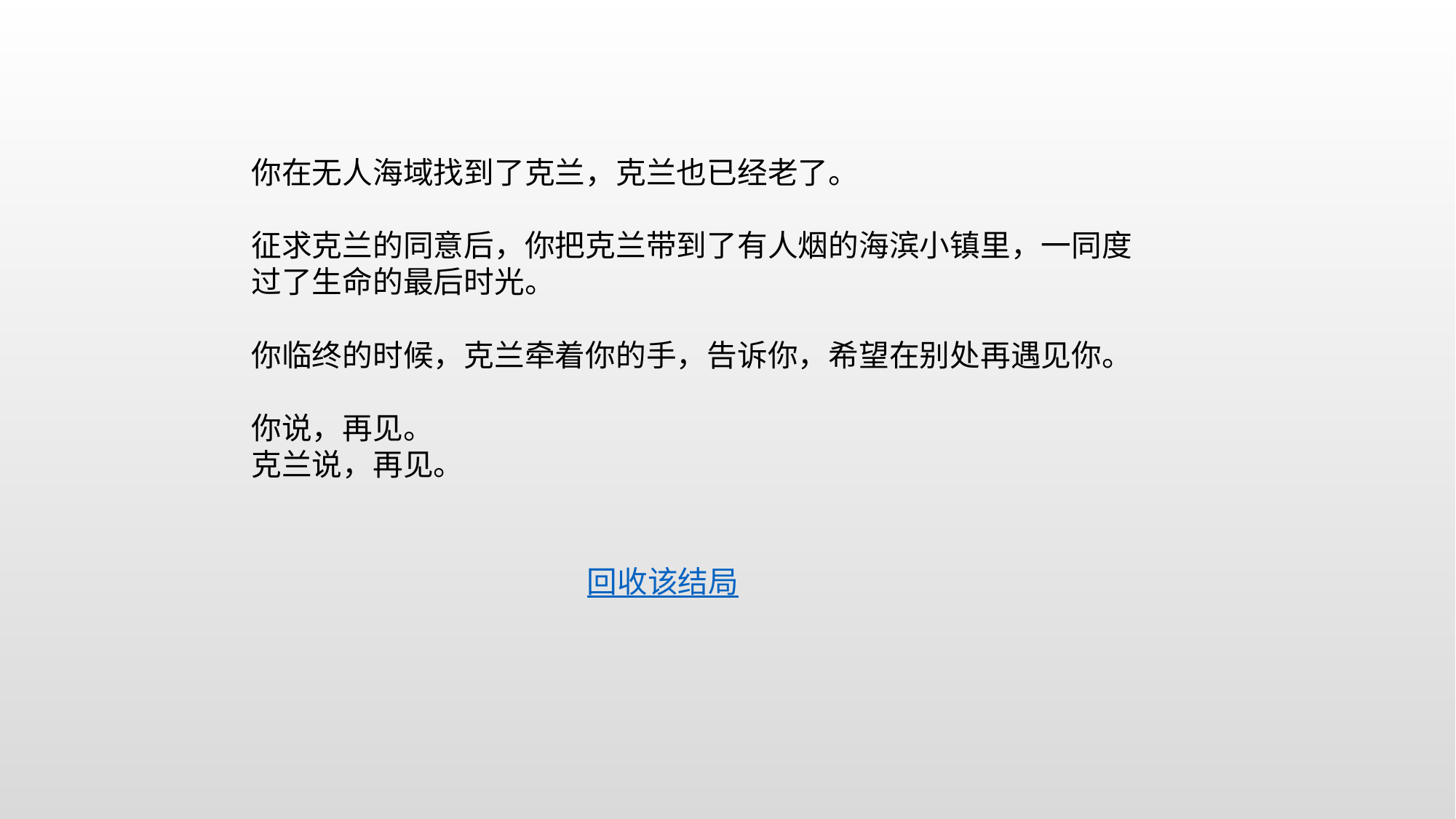

你在无人海域找到了克兰，克兰也已经老了。

征求克兰的同意后，你把克兰带到了有人烟的海滨小镇里，一同度过了生命的最后时光。

你临终的时候，克兰牵着你的手，告诉你，希望在别处再遇见你。

你说，再见。
克兰说，再见。
回收该结局